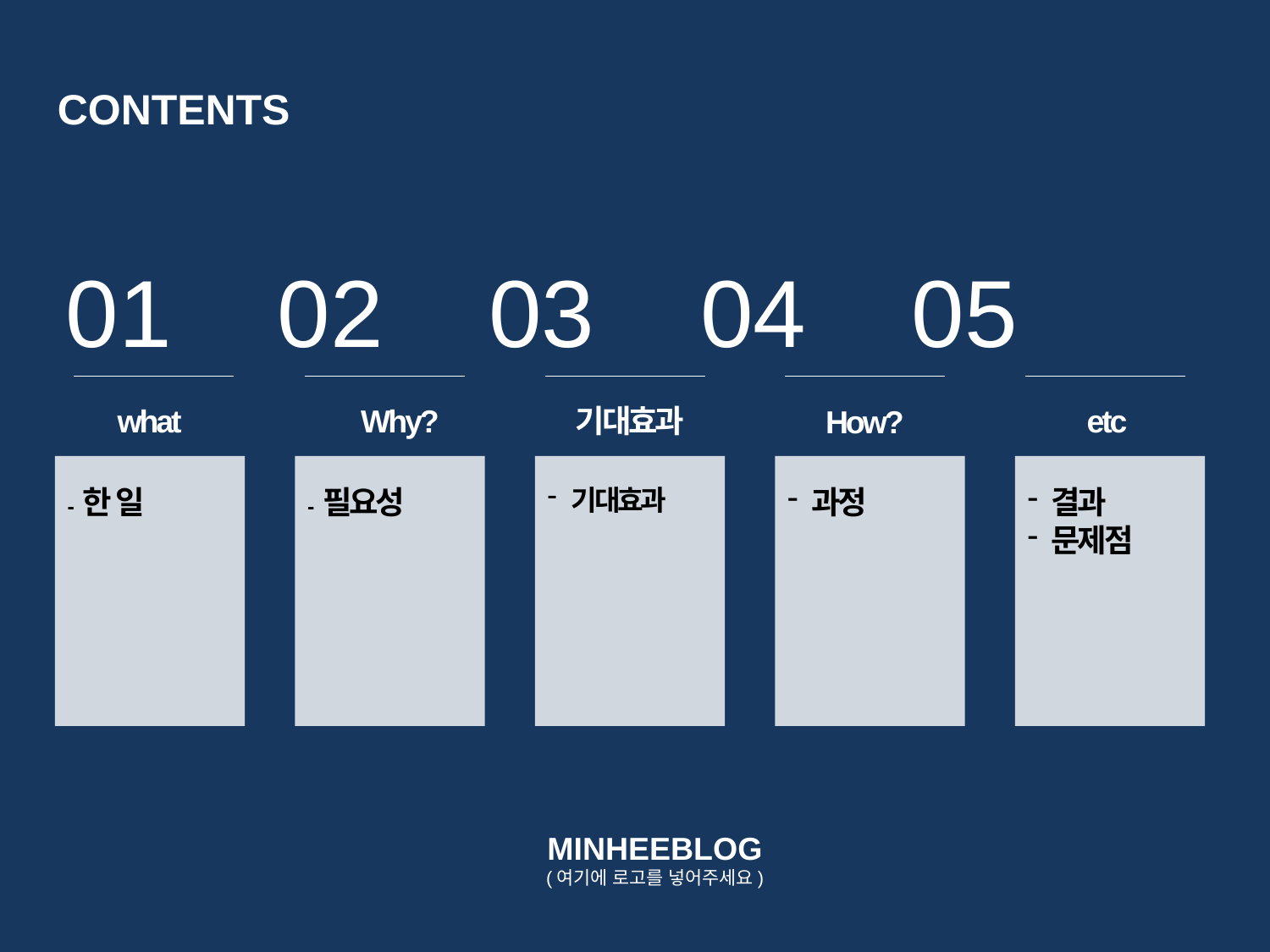

CONTENTS
01    02    03    04    05
what
Why?
기대효과
 etc
How?

- 한 일
- 필요성

기대효과
과정
결과
문제점
MINHEEBLOG
(여기에 로고를 넣어주세요)